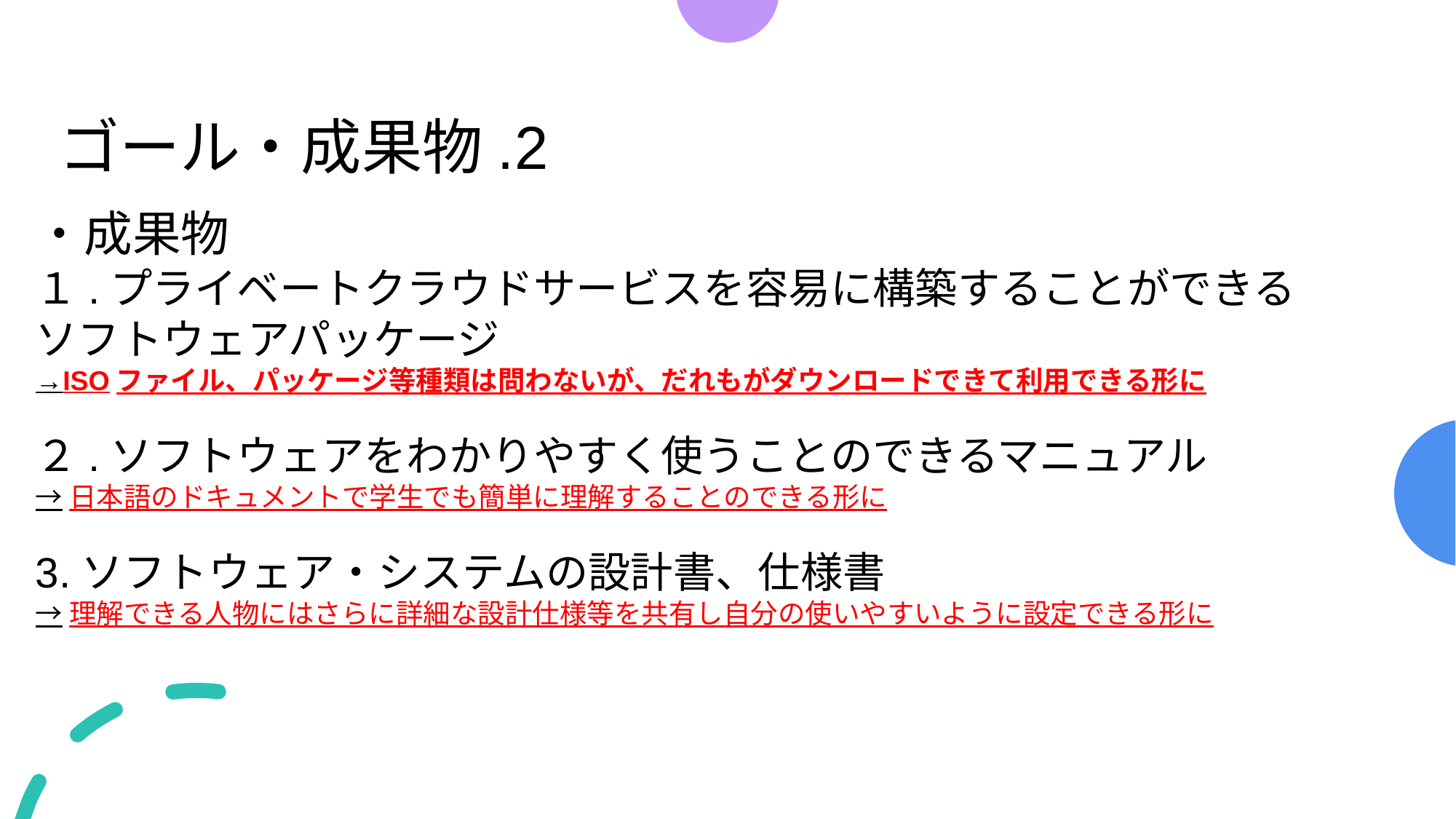

ゴール・成果物.2
・成果物
１.プライベートクラウドサービスを容易に構築することができる
ソフトウェアパッケージ
→ISOファイル、パッケージ等種類は問わないが、だれもがダウンロードできて利用できる形に

２.ソフトウェアをわかりやすく使うことのできるマニュアル
→日本語のドキュメントで学生でも簡単に理解することのできる形に

3.ソフトウェア・システムの設計書、仕様書
→理解できる人物にはさらに詳細な設計仕様等を共有し自分の使いやすいように設定できる形に